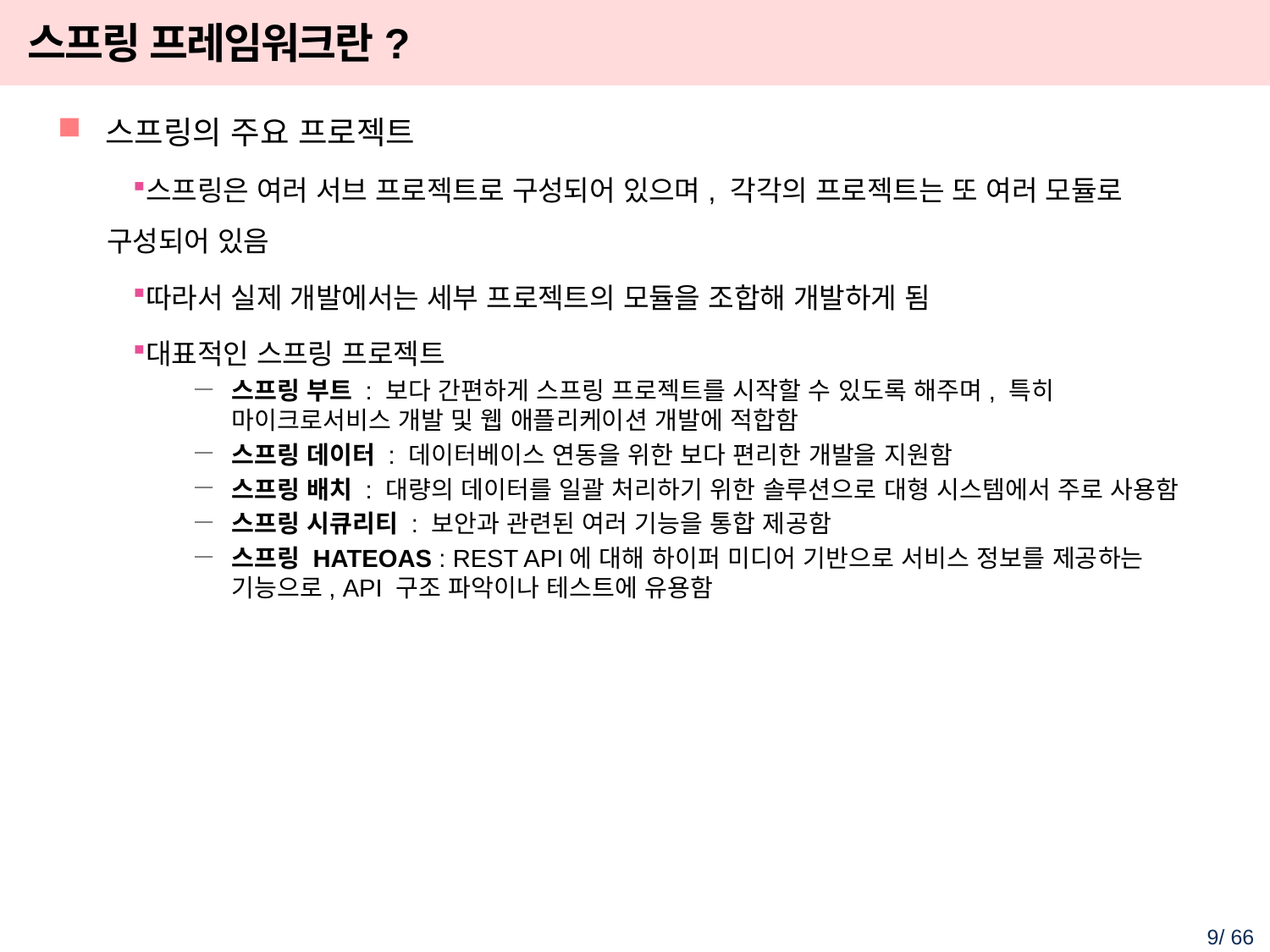

# 스프링 프레임워크란?
스프링의 주요 프로젝트
스프링은 여러 서브 프로젝트로 구성되어 있으며, 각각의 프로젝트는 또 여러 모듈로 구성되어 있음
따라서 실제 개발에서는 세부 프로젝트의 모듈을 조합해 개발하게 됨
대표적인 스프링 프로젝트
스프링 부트 : 보다 간편하게 스프링 프로젝트를 시작할 수 있도록 해주며, 특히 마이크로서비스 개발 및 웹 애플리케이션 개발에 적합함
스프링 데이터 : 데이터베이스 연동을 위한 보다 편리한 개발을 지원함
스프링 배치 : 대량의 데이터를 일괄 처리하기 위한 솔루션으로 대형 시스템에서 주로 사용함
스프링 시큐리티 : 보안과 관련된 여러 기능을 통합 제공함
스프링 HATEOAS : REST API에 대해 하이퍼 미디어 기반으로 서비스 정보를 제공하는 기능으로, API 구조 파악이나 테스트에 유용함